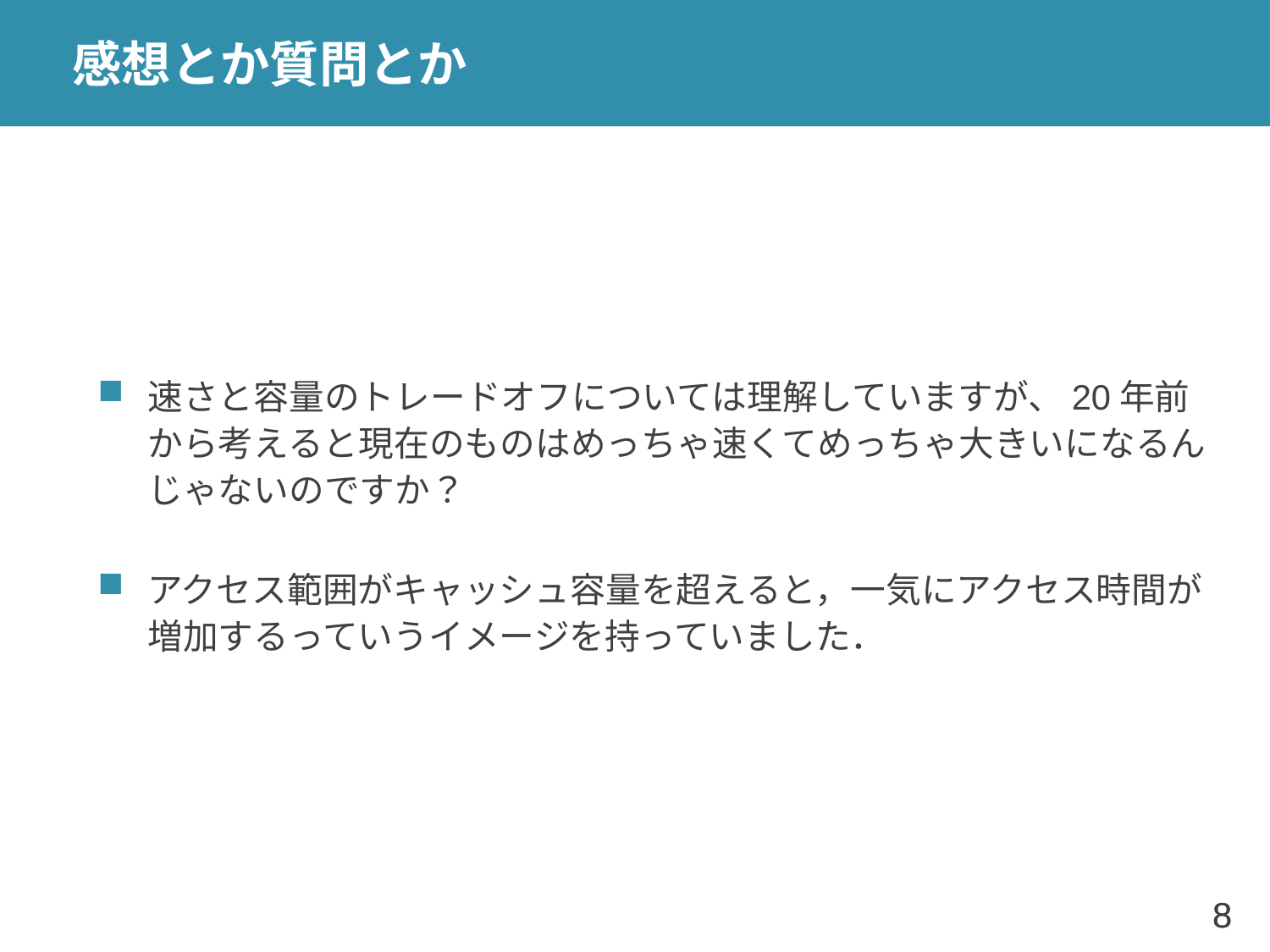

# 感想とか質問とか
速さと容量のトレードオフについては理解していますが、20年前から考えると現在のものはめっちゃ速くてめっちゃ大きいになるんじゃないのですか？
アクセス範囲がキャッシュ容量を超えると，一気にアクセス時間が増加するっていうイメージを持っていました．